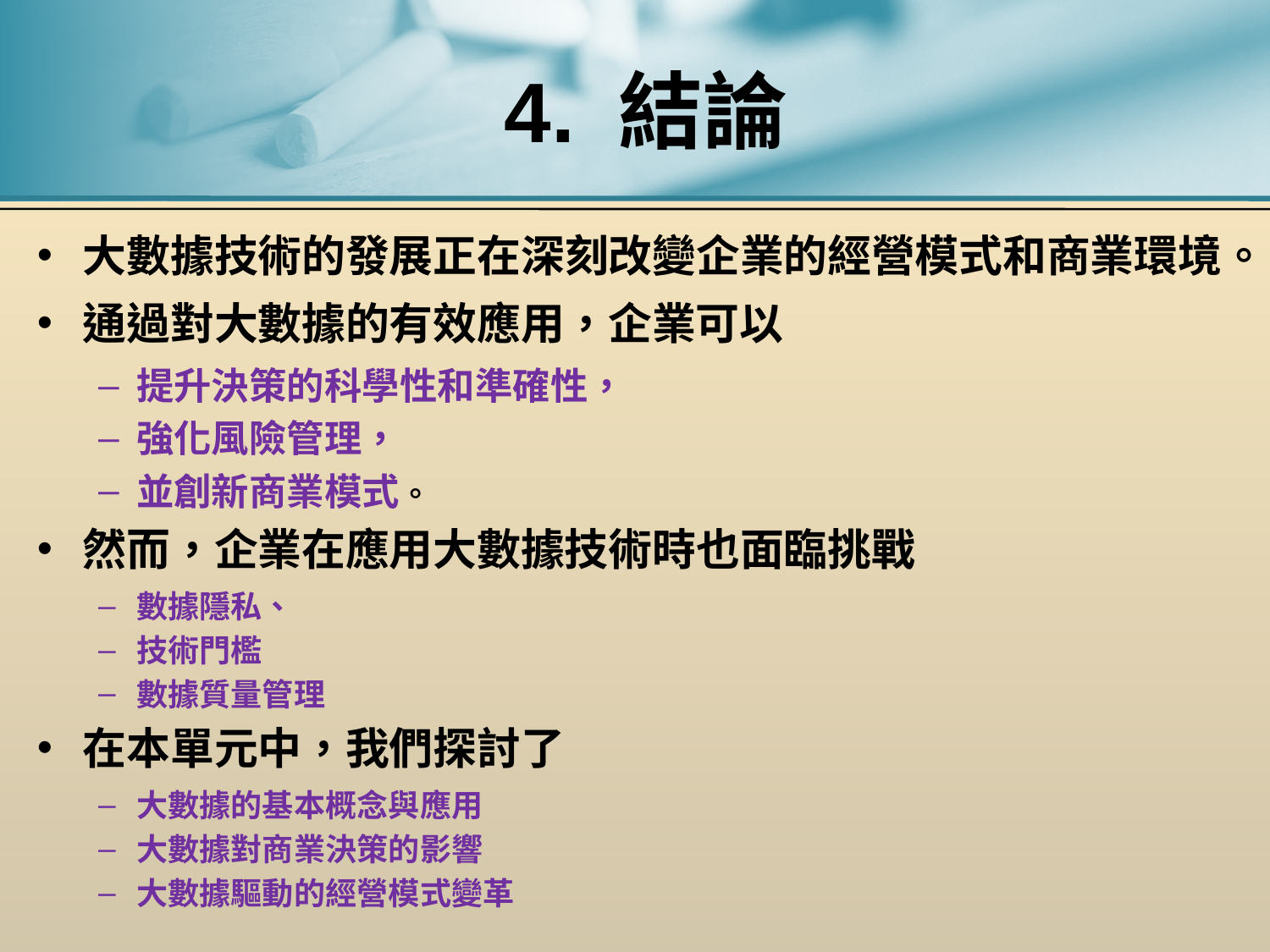

# 4. 結論
大數據技術的發展正在深刻改變企業的經營模式和商業環境。
通過對大數據的有效應用，企業可以
提升決策的科學性和準確性，
強化風險管理，
並創新商業模式。
然而，企業在應用大數據技術時也面臨挑戰
數據隱私、
技術門檻
數據質量管理
在本單元中，我們探討了
大數據的基本概念與應用
大數據對商業決策的影響
大數據驅動的經營模式變革